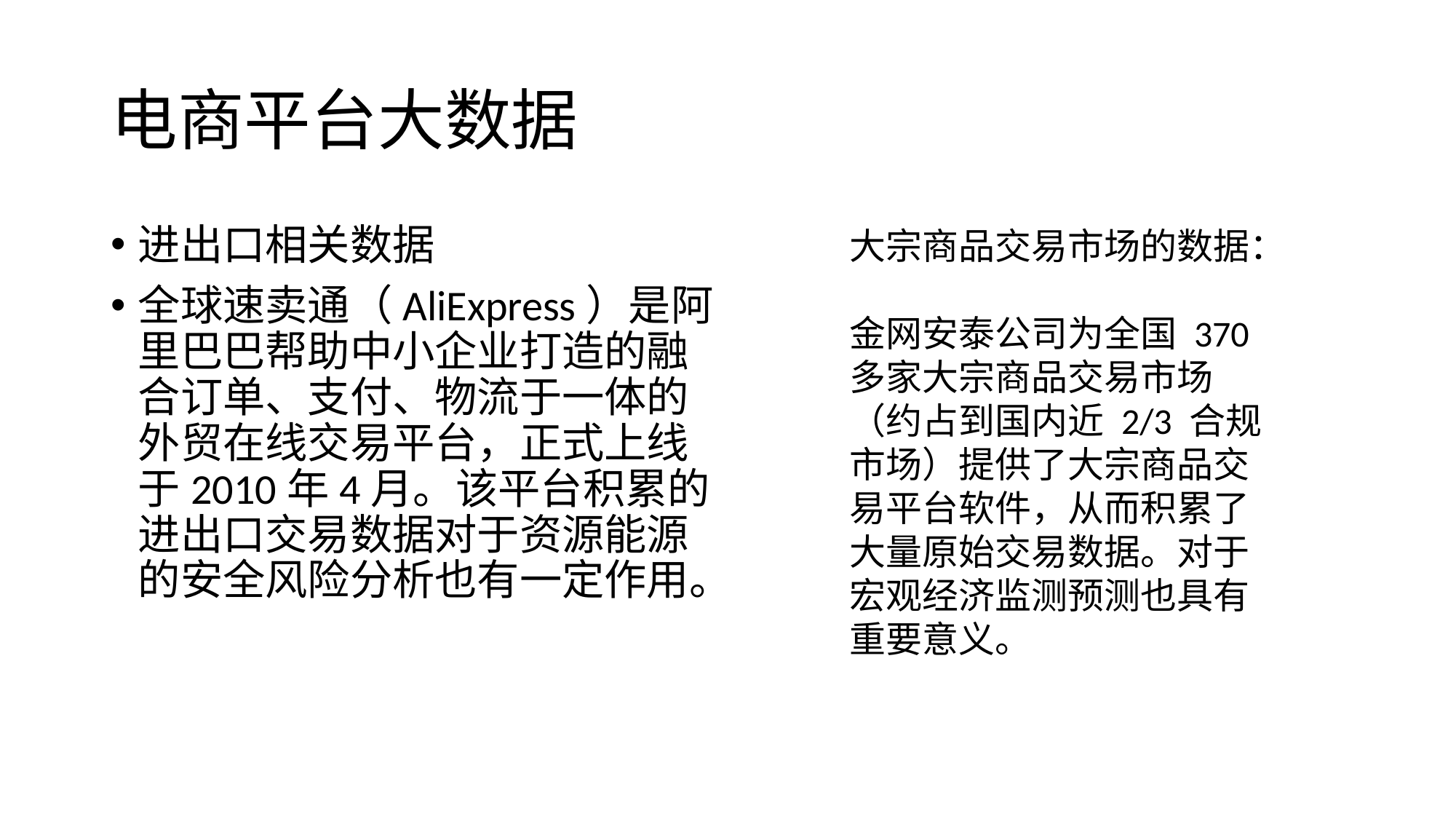

# 电商平台大数据
进出口相关数据
全球速卖通（AliExpress）是阿里巴巴帮助中小企业打造的融合订单、支付、物流于一体的外贸在线交易平台，正式上线于2010年4月。该平台积累的进出口交易数据对于资源能源的安全风险分析也有一定作用。
大宗商品交易市场的数据：

金网安泰公司为全国 370 多家大宗商品交易市场（约占到国内近 2/3 合规市场）提供了大宗商品交易平台软件，从而积累了大量原始交易数据。对于宏观经济监测预测也具有重要意义。